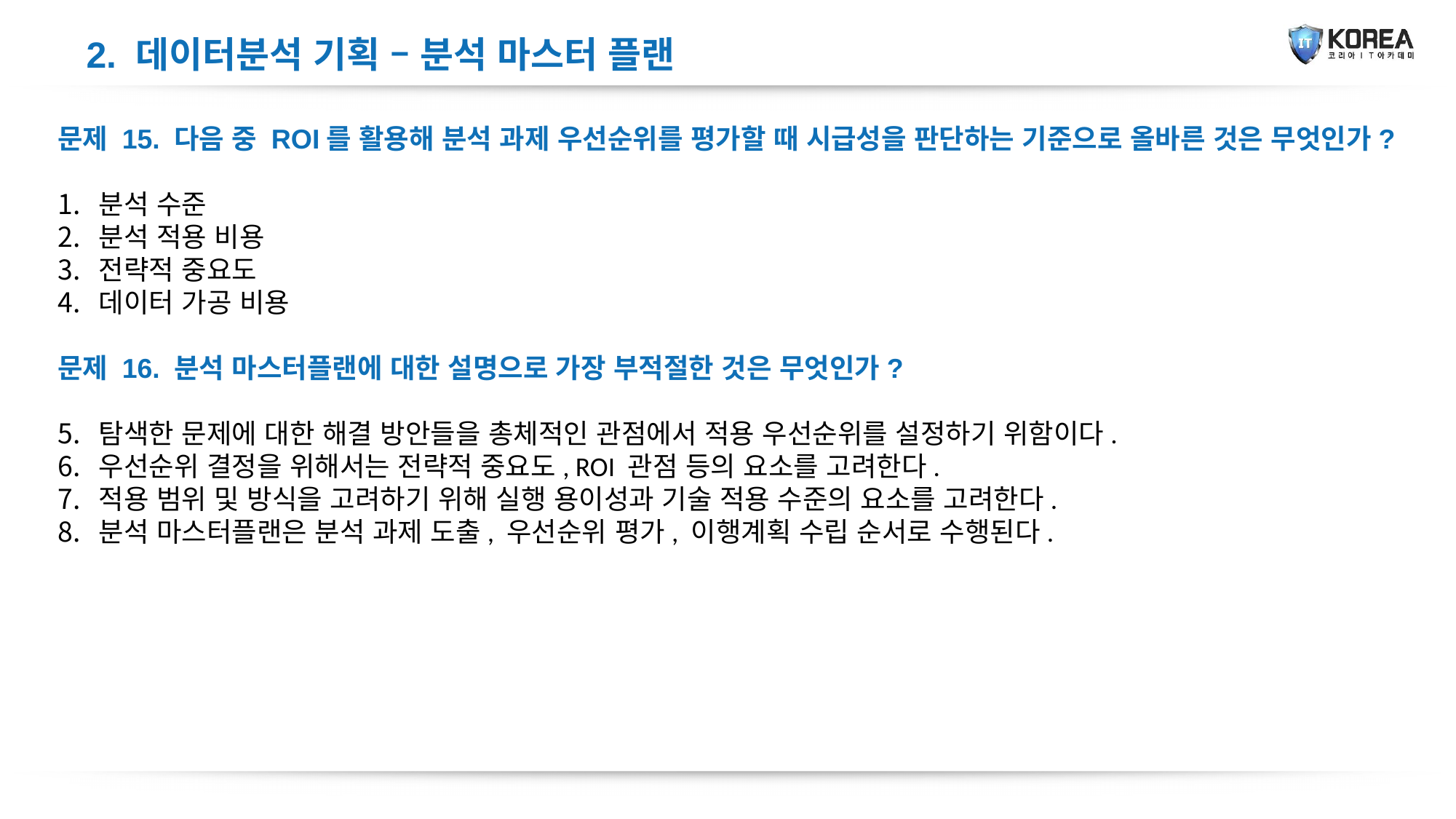

2. 데이터분석 기획 – 분석 마스터 플랜
문제 15. 다음 중 ROI를 활용해 분석 과제 우선순위를 평가할 때 시급성을 판단하는 기준으로 올바른 것은 무엇인가?

분석 수준
분석 적용 비용
전략적 중요도
데이터 가공 비용

문제 16. 분석 마스터플랜에 대한 설명으로 가장 부적절한 것은 무엇인가?

탐색한 문제에 대한 해결 방안들을 총체적인 관점에서 적용 우선순위를 설정하기 위함이다.
우선순위 결정을 위해서는 전략적 중요도, ROI 관점 등의 요소를 고려한다.
적용 범위 및 방식을 고려하기 위해 실행 용이성과 기술 적용 수준의 요소를 고려한다.
분석 마스터플랜은 분석 과제 도출, 우선순위 평가, 이행계획 수립 순서로 수행된다.